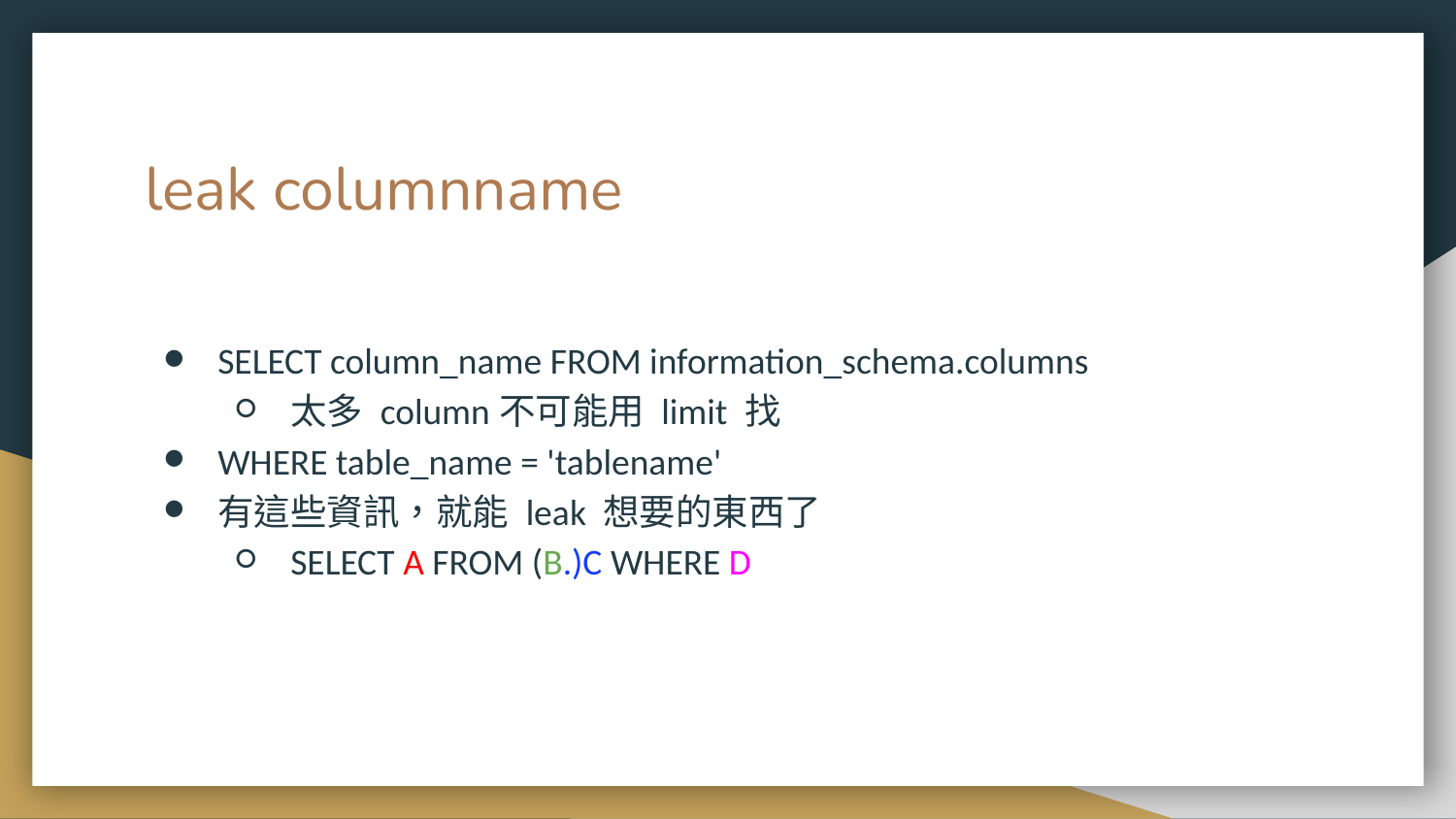

# leak columnname

SELECT column_name FROM information_schema.columns
太多 column不可能用 limit 找
WHERE table_name = 'tablename'
有這些資訊，就能 leak 想要的東西了
SELECT A FROM (B.)C WHERE D